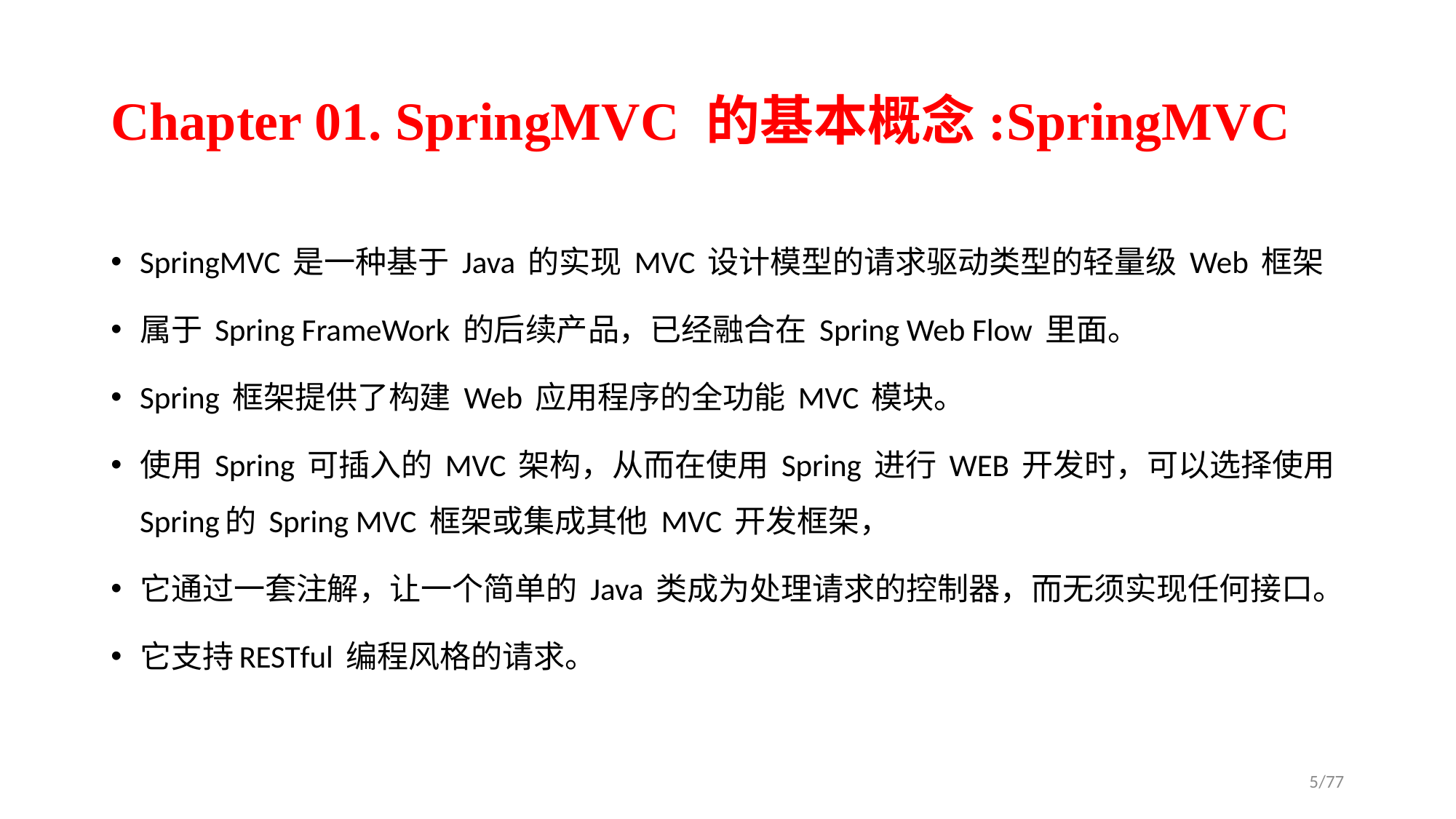

# Chapter 01. SpringMVC 的基本概念:SpringMVC
SpringMVC 是一种基于 Java 的实现 MVC 设计模型的请求驱动类型的轻量级 Web 框架
属于 Spring FrameWork 的后续产品，已经融合在 Spring Web Flow 里面。
Spring 框架提供了构建 Web 应用程序的全功能 MVC 模块。
使用 Spring 可插入的 MVC 架构，从而在使用 Spring 进行 WEB 开发时，可以选择使用 Spring的 Spring MVC 框架或集成其他 MVC 开发框架，
它通过一套注解，让一个简单的 Java 类成为处理请求的控制器，而无须实现任何接口。
它支持RESTful 编程风格的请求。
5